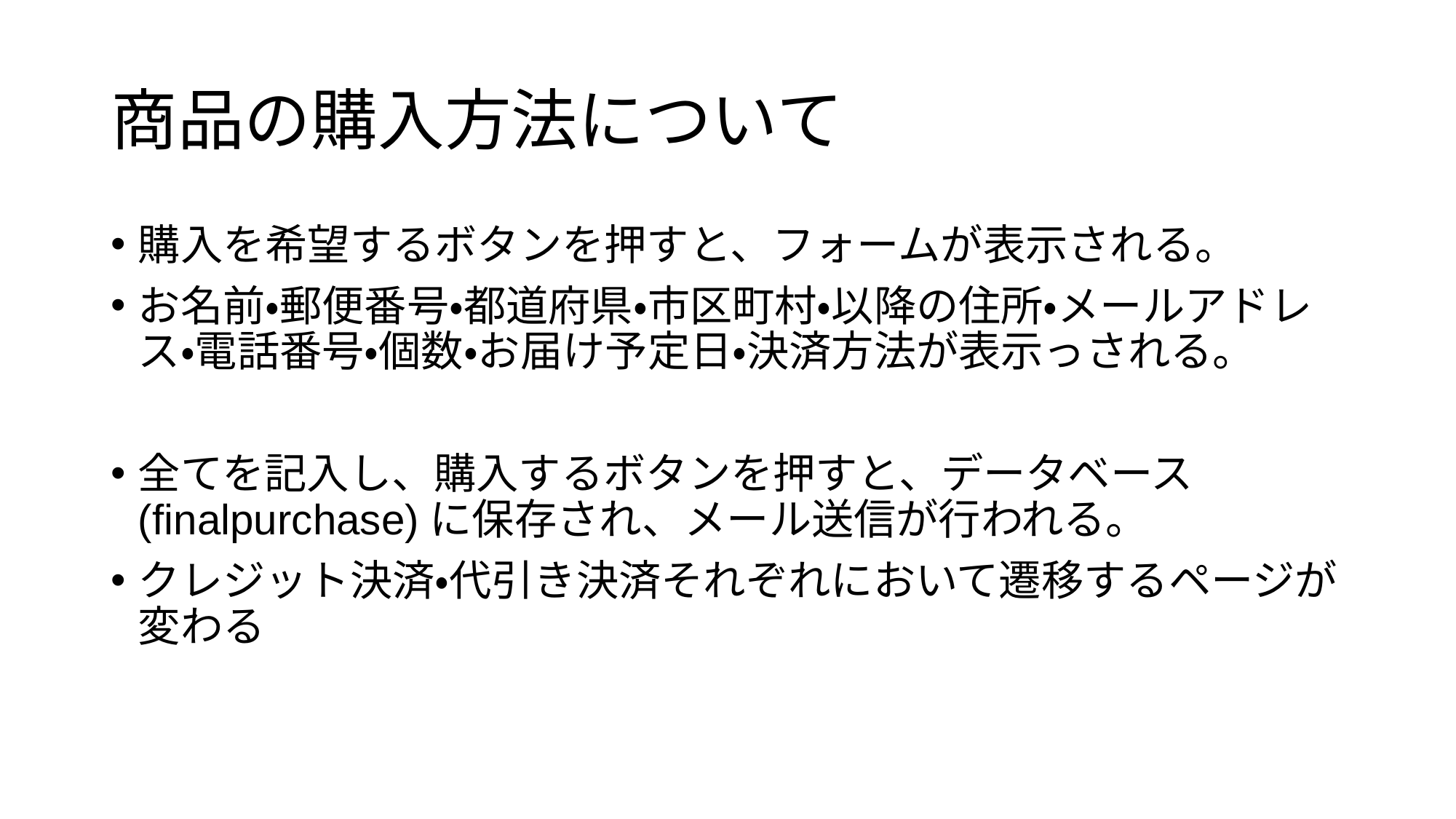

# 商品の購入方法について
購入を希望するボタンを押すと、フォームが表示される。
お名前・郵便番号・都道府県・市区町村・以降の住所・メールアドレス・電話番号・個数・お届け予定日・決済方法が表示っされる。

全てを記入し、購入するボタンを押すと、データベース(finalpurchase)に保存され、メール送信が行われる。
クレジット決済・代引き決済それぞれにおいて遷移するページが変わる